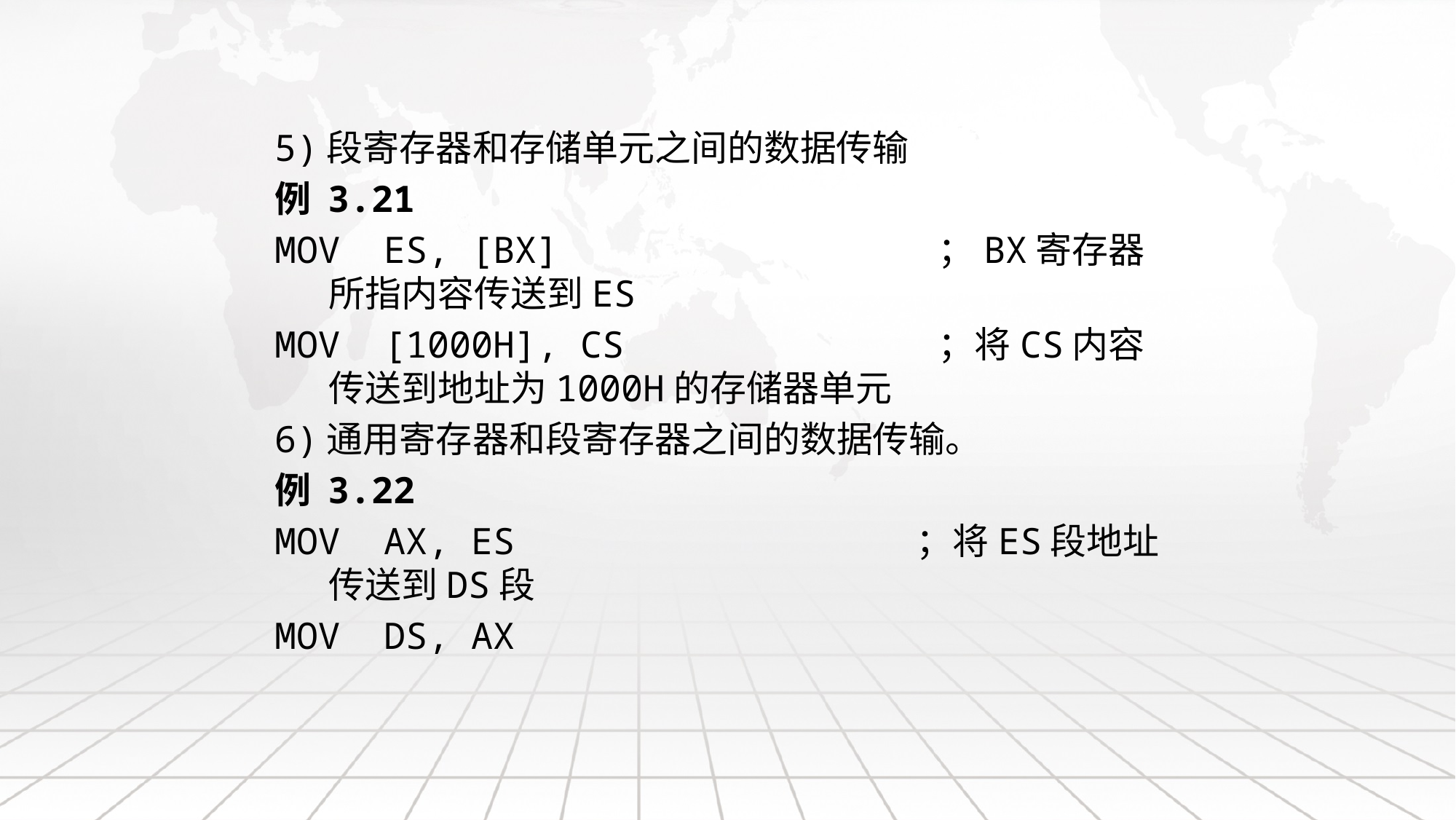

5)段寄存器和存储单元之间的数据传输
例 3.21
MOV  ES, [BX]                 ；BX寄存器所指内容传送到ES
MOV  [1000H], CS              ；将CS内容传送到地址为1000H的存储器单元
6)通用寄存器和段寄存器之间的数据传输。
例 3.22
MOV  AX, ES                  ；将ES段地址传送到DS段
MOV  DS, AX